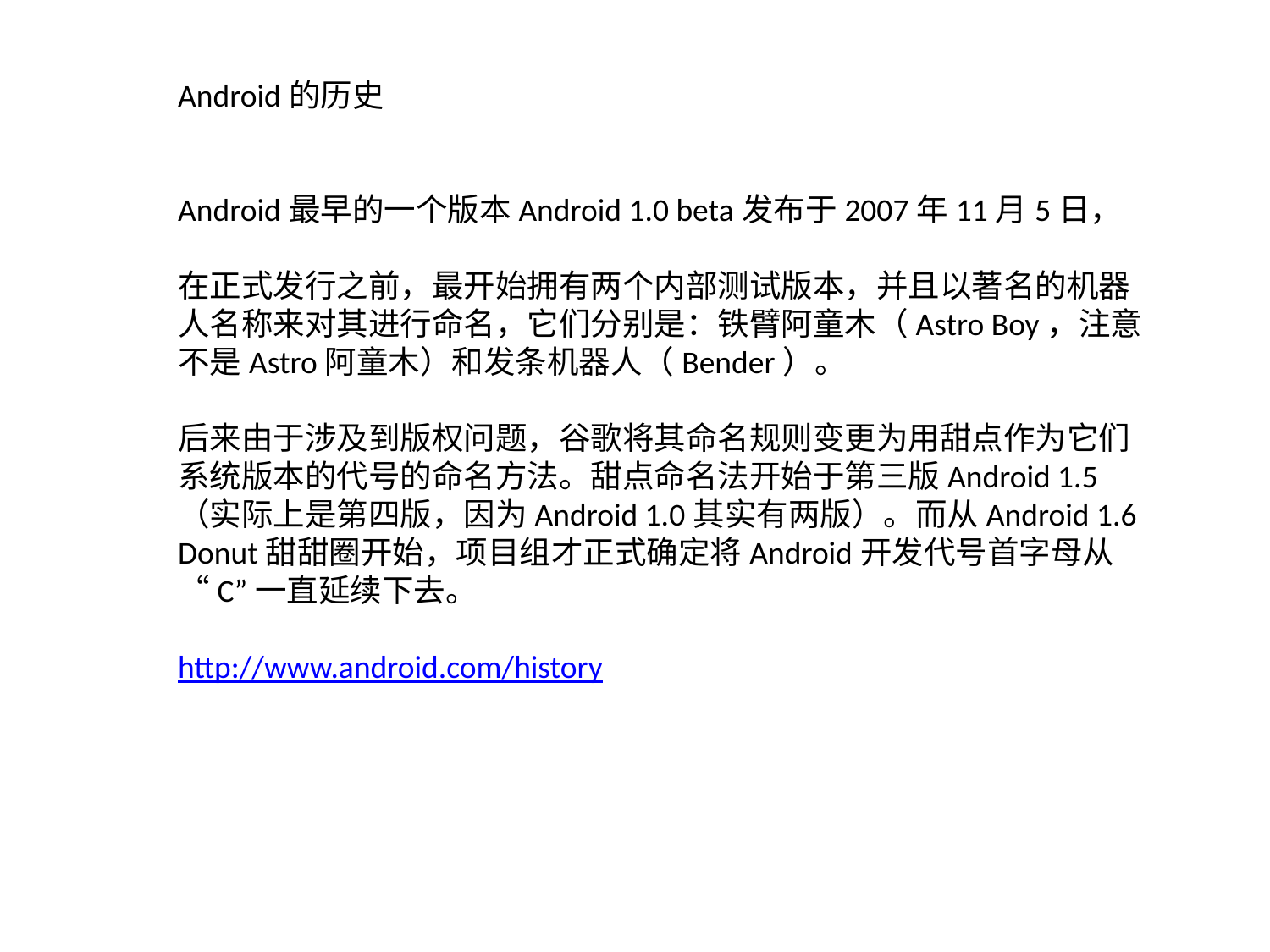

Android的历史

Android最早的一个版本Android 1.0 beta发布于2007年11月5日，

在正式发行之前，最开始拥有两个内部测试版本，并且以著名的机器人名称来对其进行命名，它们分别是：铁臂阿童木（Astro Boy，注意不是Astro阿童木）和发条机器人（Bender）。

后来由于涉及到版权问题，谷歌将其命名规则变更为用甜点作为它们系统版本的代号的命名方法。甜点命名法开始于第三版Android 1.5（实际上是第四版，因为Android 1.0其实有两版）。而从Android 1.6 Donut甜甜圈开始，项目组才正式确定将Android开发代号首字母从“C”一直延续下去。

http://www.android.com/history